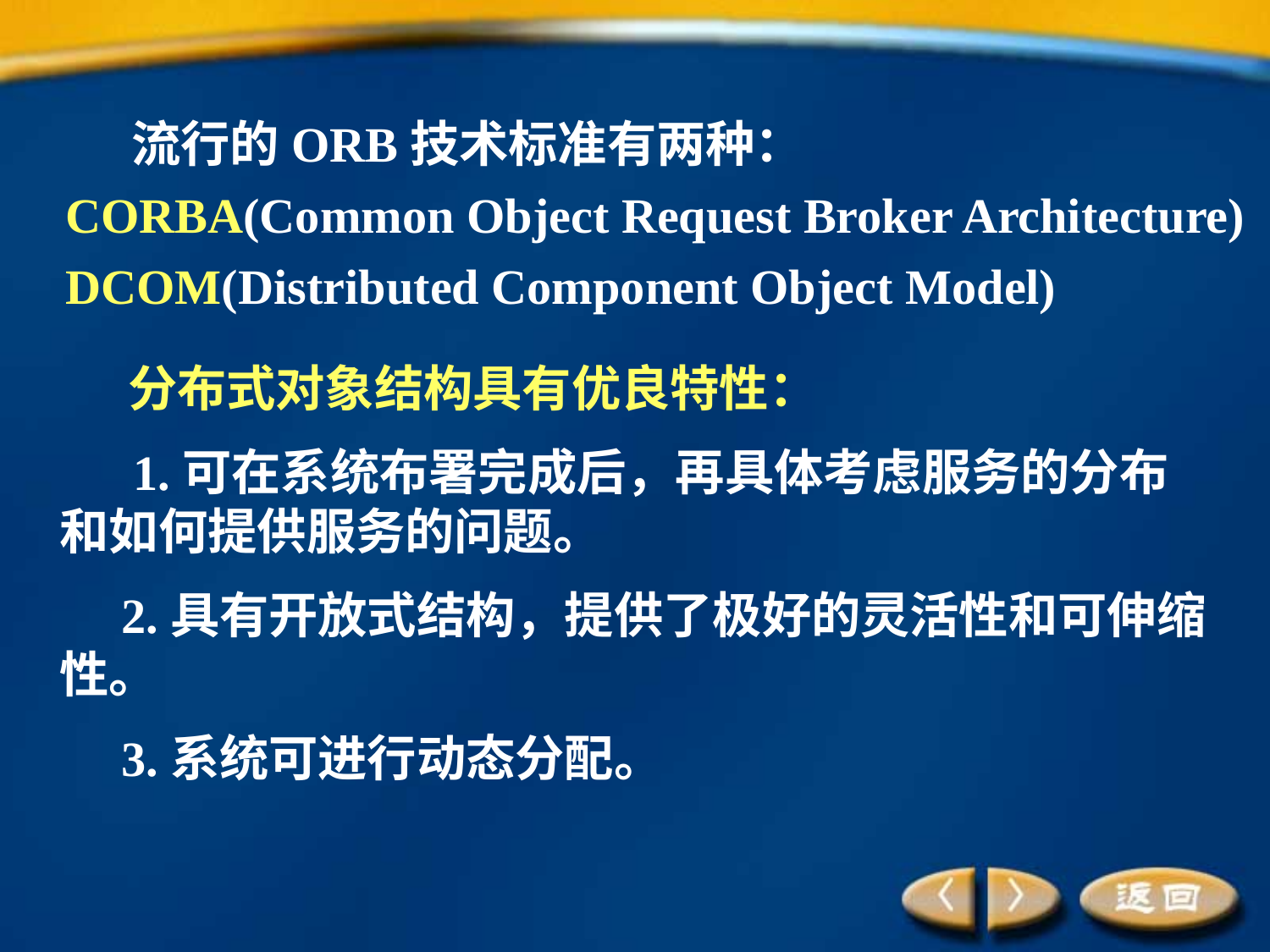

流行的ORB技术标准有两种：
  CORBA(Common Object Request Broker Architecture)
  DCOM(Distributed Component Object Model)
     分布式对象结构具有优良特性：
      1.可在系统布署完成后，再具体考虑服务的分布和如何提供服务的问题。
     2.具有开放式结构，提供了极好的灵活性和可伸缩性。
     3.系统可进行动态分配。